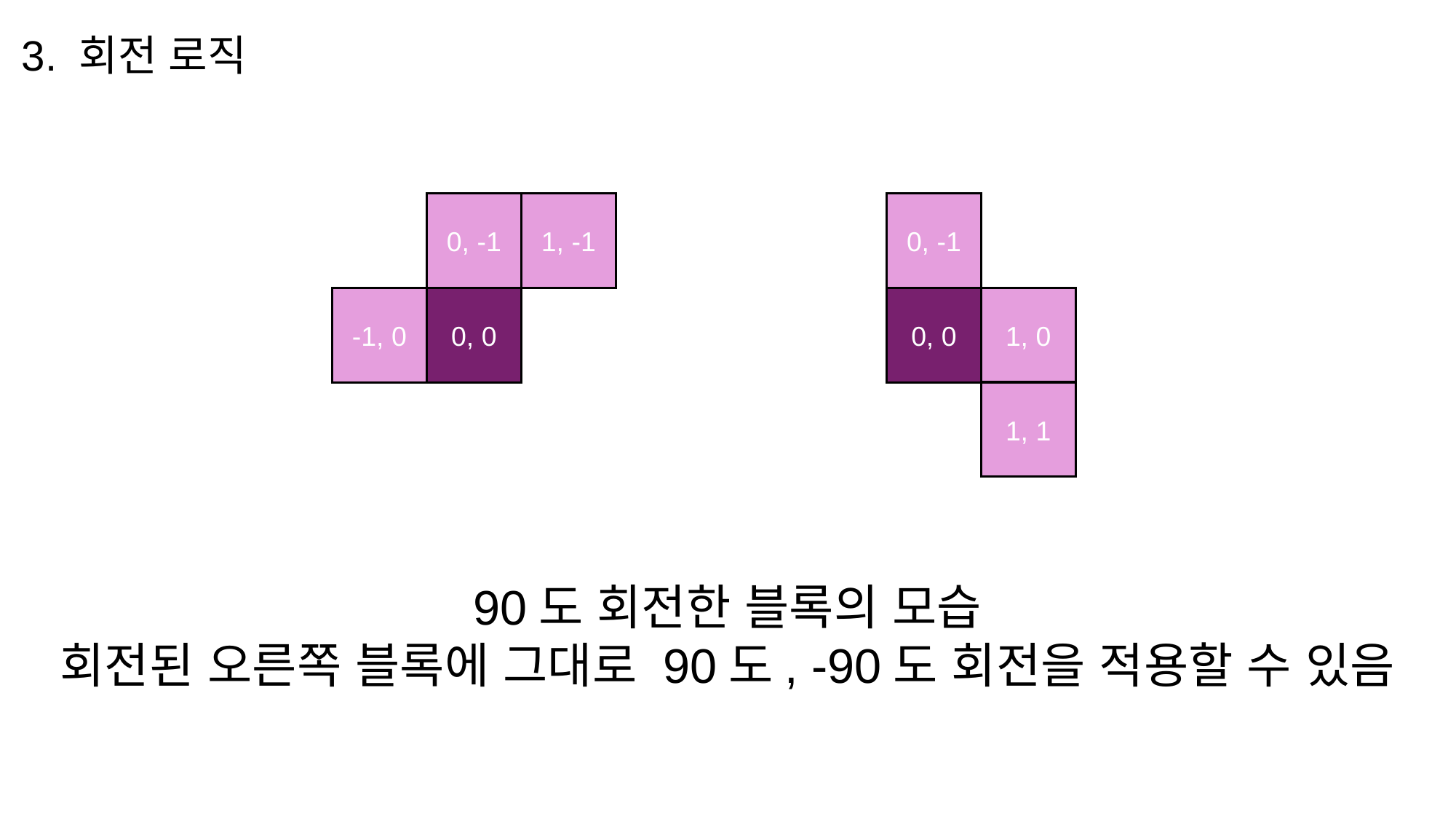

3. 회전 로직
0, -1
0, -1
1, -1
1, 0
-1, 0
0, 0
0, 0
1, 1
90도 회전한 블록의 모습
회전된 오른쪽 블록에 그대로 90도, -90도 회전을 적용할 수 있음